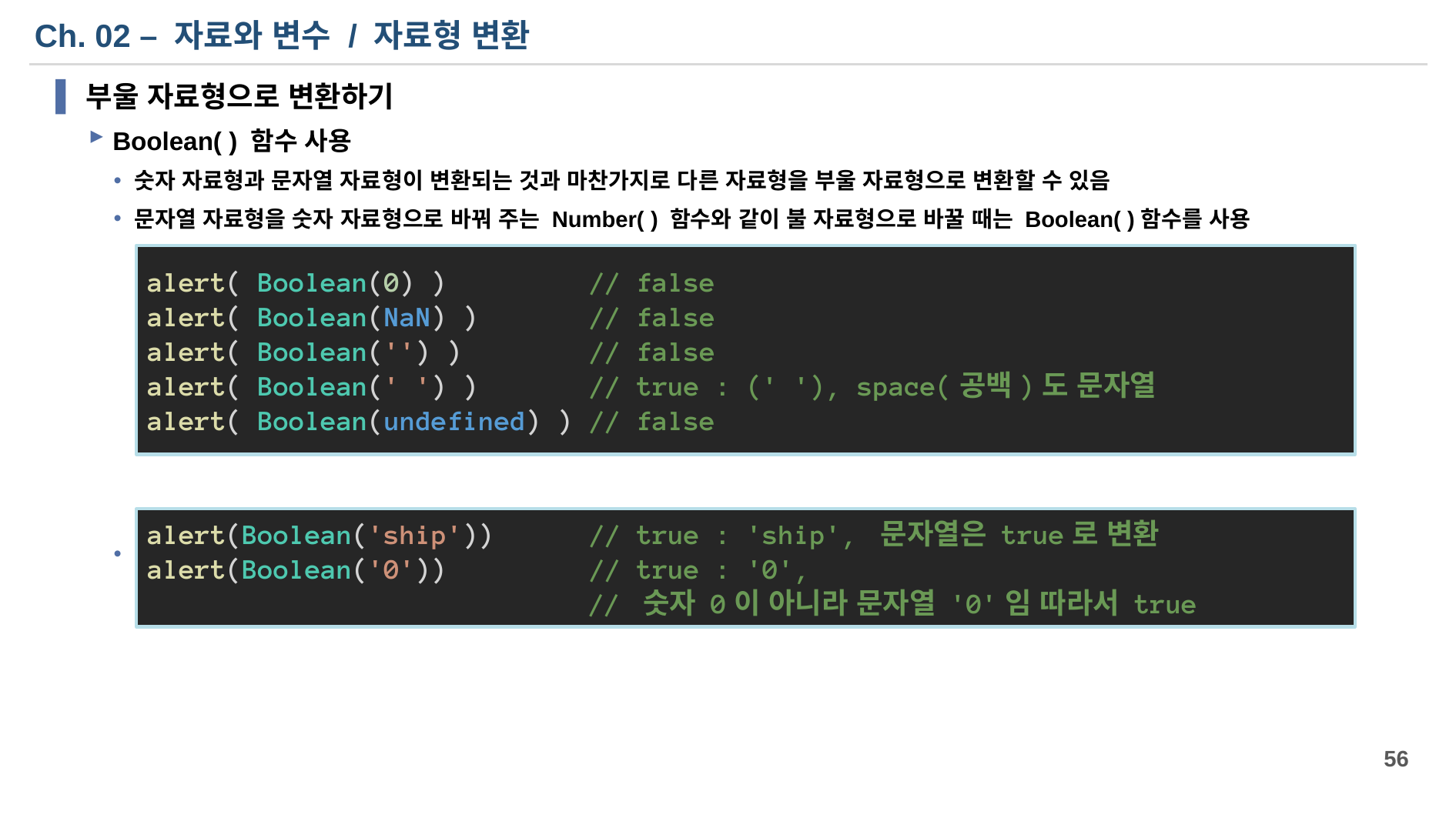

# Ch. 02 – 자료와 변수 / 자료형 변환
부울 자료형으로 변환하기
Boolean( ) 함수 사용
숫자 자료형과 문자열 자료형이 변환되는 것과 마찬가지로 다른 자료형을 부울 자료형으로 변환할 수 있음
문자열 자료형을 숫자 자료형으로 바꿔 주는 Number( ) 함수와 같이 불 자료형으로 바꿀 때는 Boolean( )함수를 사용

아래 코드 확인

alert( Boolean(0) )         // false
alert( Boolean(NaN) )       // false
alert( Boolean('') )        // false
alert( Boolean(' ') )       // true : (' '), space(공백)도 문자열
alert( Boolean(undefined) ) // false
alert(Boolean('ship'))      // true : 'ship', 문자열은 true로 변환alert(Boolean('0'))         // true : '0',
			      // 숫자 0이 아니라 문자열 '0'임 따라서 true
56